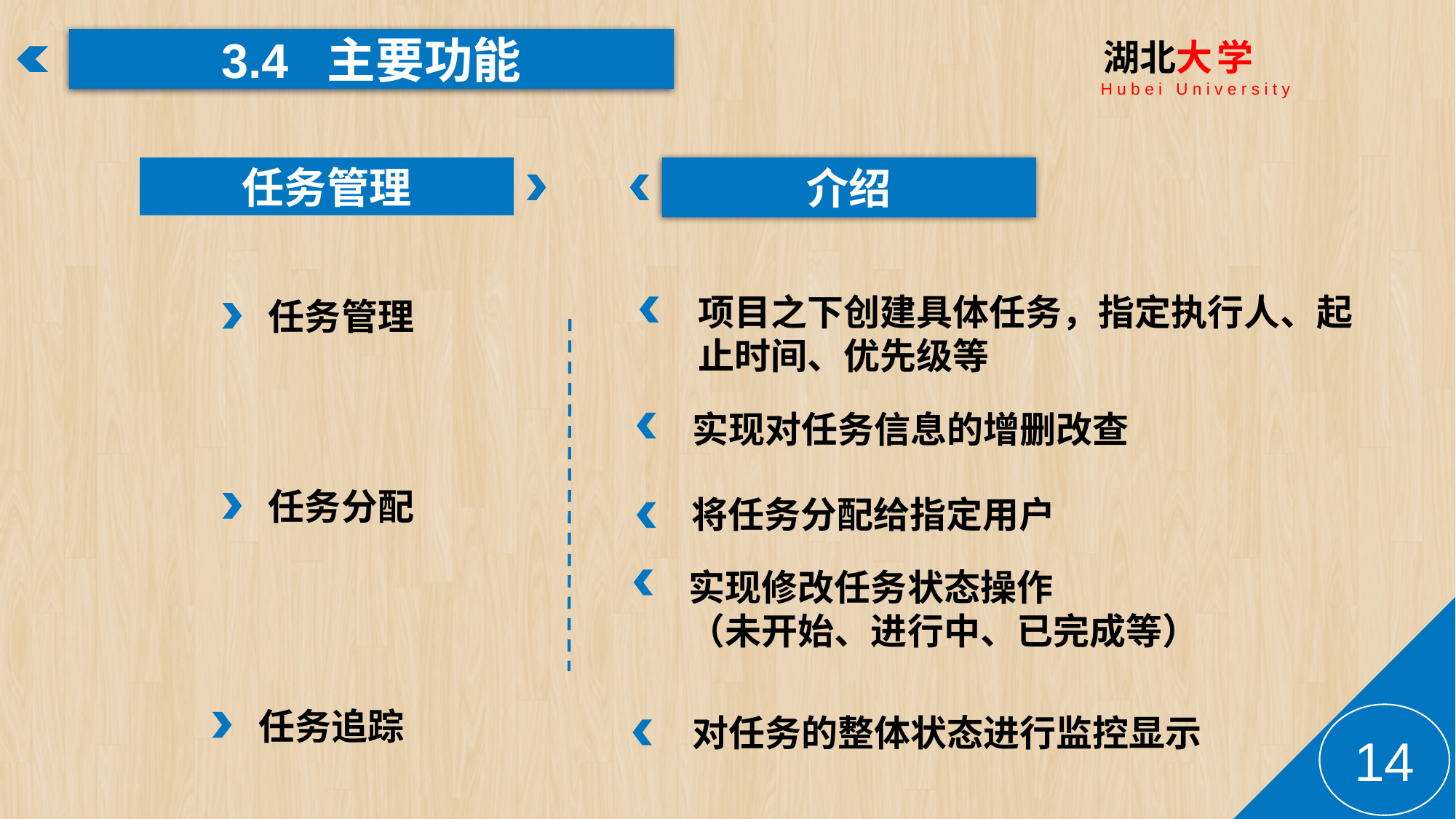

3.4  主要功能

 湖北大学
  Hubei University

任务管理
介绍

项目之下创建具体任务，指定执行人、起止时间、优先级等
任务管理

实现对任务信息的增删改查

任务分配
将任务分配给指定用户

实现修改任务状态操作
（未开始、进行中、已完成等）

任务追踪
14
对任务的整体状态进行监控显示